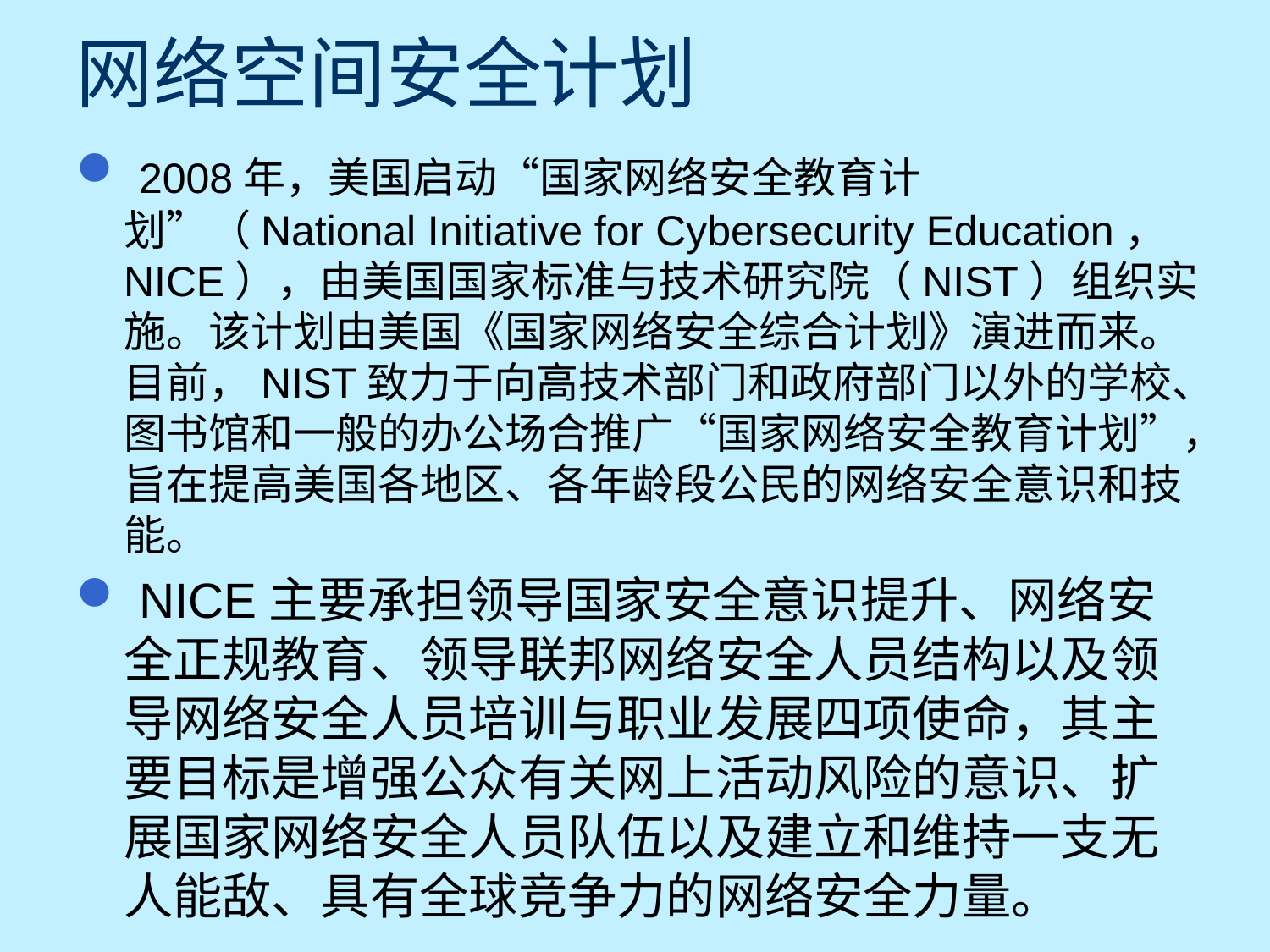

# 网络空间安全计划
 2008年，美国启动“国家网络安全教育计划”（National Initiative for Cybersecurity Education，NICE），由美国国家标准与技术研究院（NIST）组织实施。该计划由美国《国家网络安全综合计划》演进而来。目前，NIST致力于向高技术部门和政府部门以外的学校、图书馆和一般的办公场合推广“国家网络安全教育计划”，旨在提高美国各地区、各年龄段公民的网络安全意识和技能。
 NICE主要承担领导国家安全意识提升、网络安全正规教育、领导联邦网络安全人员结构以及领导网络安全人员培训与职业发展四项使命，其主要目标是增强公众有关网上活动风险的意识、扩展国家网络安全人员队伍以及建立和维持一支无人能敌、具有全球竞争力的网络安全力量。